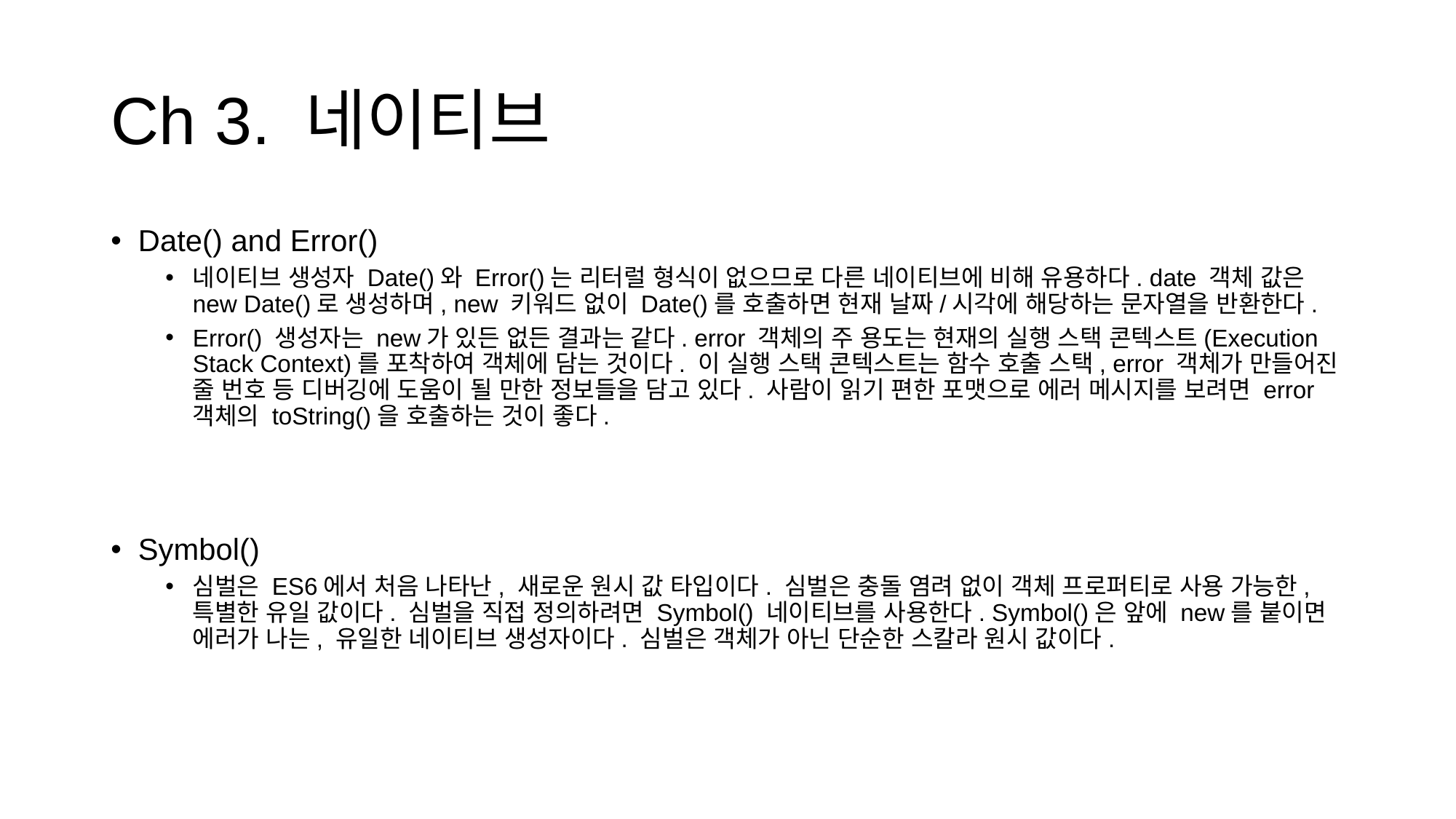

# Ch 3. 네이티브
Date() and Error()
네이티브 생성자 Date()와 Error()는 리터럴 형식이 없으므로 다른 네이티브에 비해 유용하다. date 객체 값은 new Date()로 생성하며, new 키워드 없이 Date()를 호출하면 현재 날짜/시각에 해당하는 문자열을 반환한다.
Error() 생성자는 new가 있든 없든 결과는 같다. error 객체의 주 용도는 현재의 실행 스택 콘텍스트(Execution Stack Context)를 포착하여 객체에 담는 것이다. 이 실행 스택 콘텍스트는 함수 호출 스택, error 객체가 만들어진 줄 번호 등 디버깅에 도움이 될 만한 정보들을 담고 있다. 사람이 읽기 편한 포맷으로 에러 메시지를 보려면 error 객체의 toString()을 호출하는 것이 좋다.

Symbol()
심벌은 ES6에서 처음 나타난, 새로운 원시 값 타입이다. 심벌은 충돌 염려 없이 객체 프로퍼티로 사용 가능한, 특별한 유일 값이다. 심벌을 직접 정의하려면 Symbol() 네이티브를 사용한다. Symbol()은 앞에 new를 붙이면 에러가 나는, 유일한 네이티브 생성자이다. 심벌은 객체가 아닌 단순한 스칼라 원시 값이다.